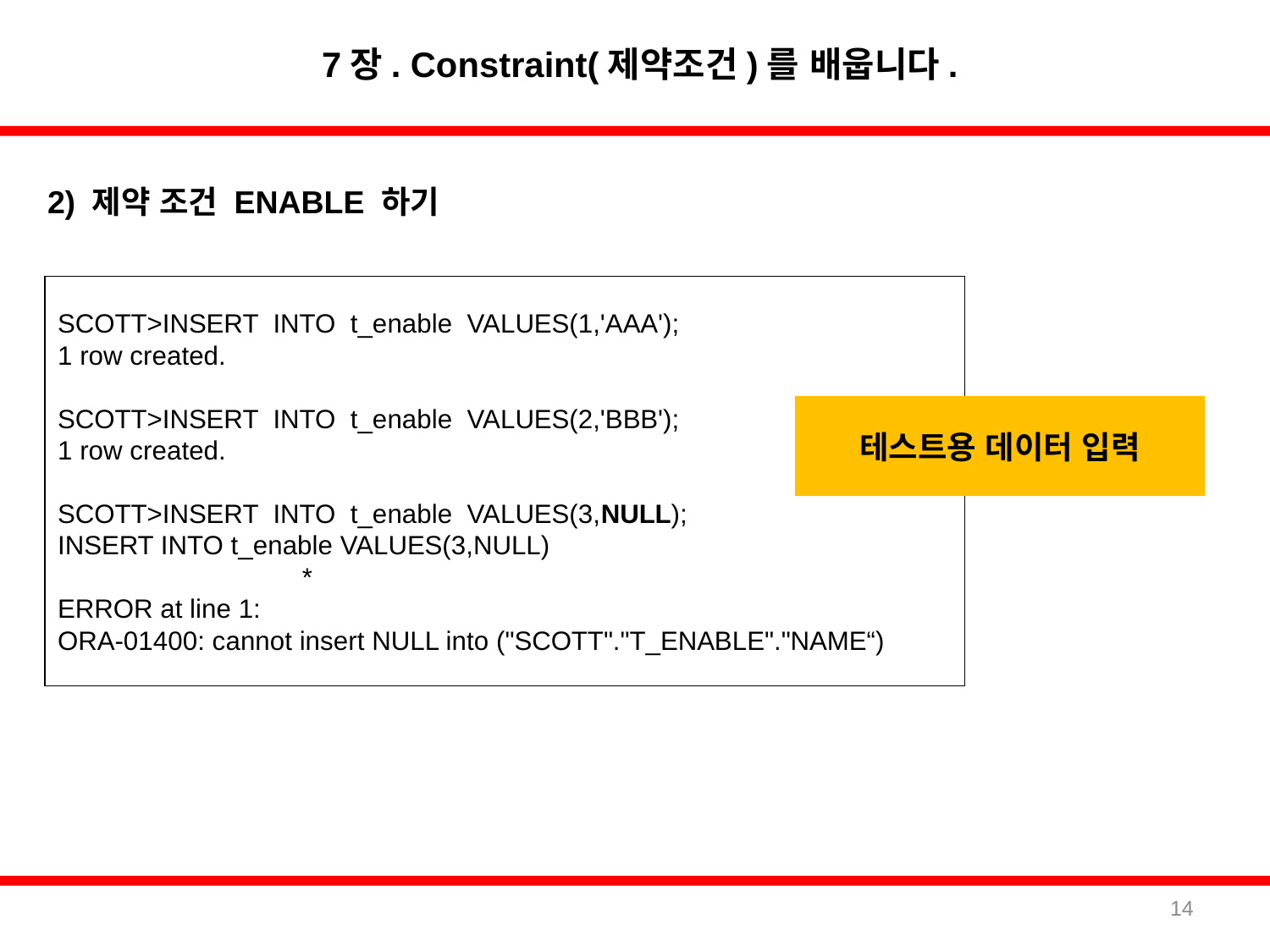

7장. Constraint(제약조건)를 배웁니다.

2) 제약 조건 ENABLE 하기
SCOTT>INSERT  INTO  t_enable  VALUES(1,'AAA');
1 row created.

SCOTT>INSERT  INTO  t_enable  VALUES(2,'BBB');
1 row created.

SCOTT>INSERT  INTO  t_enable  VALUES(3,NULL);
INSERT INTO t_enable VALUES(3,NULL)
                                 *
ERROR at line 1:
ORA-01400: cannot insert NULL into ("SCOTT"."T_ENABLE"."NAME“)
테스트용 데이터 입력

14